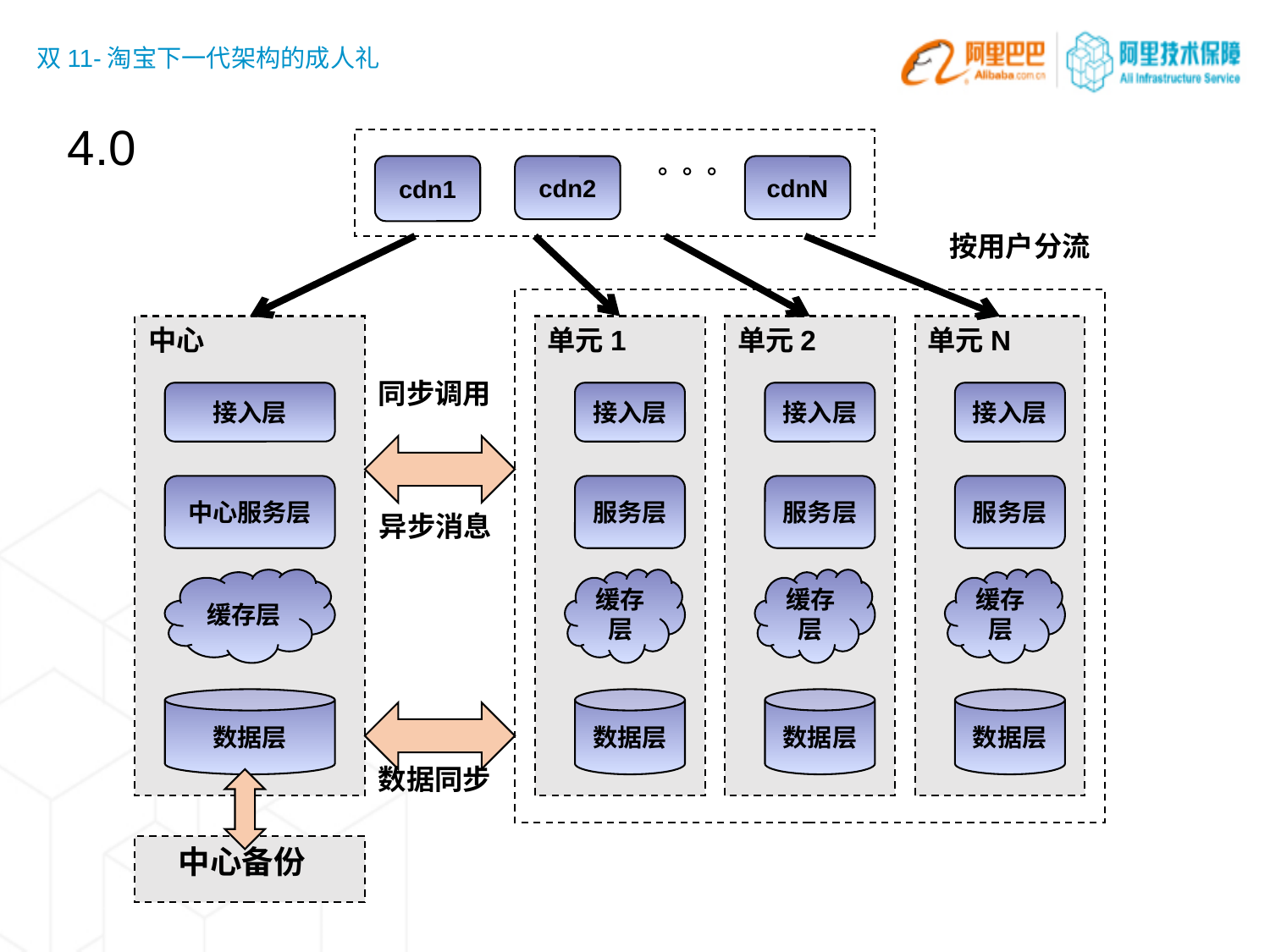

双11-淘宝下一代架构的成人礼
4.0

。。。
cdn1
cdn2
cdnN
按用户分流

单元1

中心

单元2
单元N

同步调用
接入层
接入层
接入层
接入层

中心服务层
服务层
服务层
服务层
异步消息
缓存层
缓存层
缓存层
缓存层
数据层
数据层
数据层
数据层

数据同步

中心备份